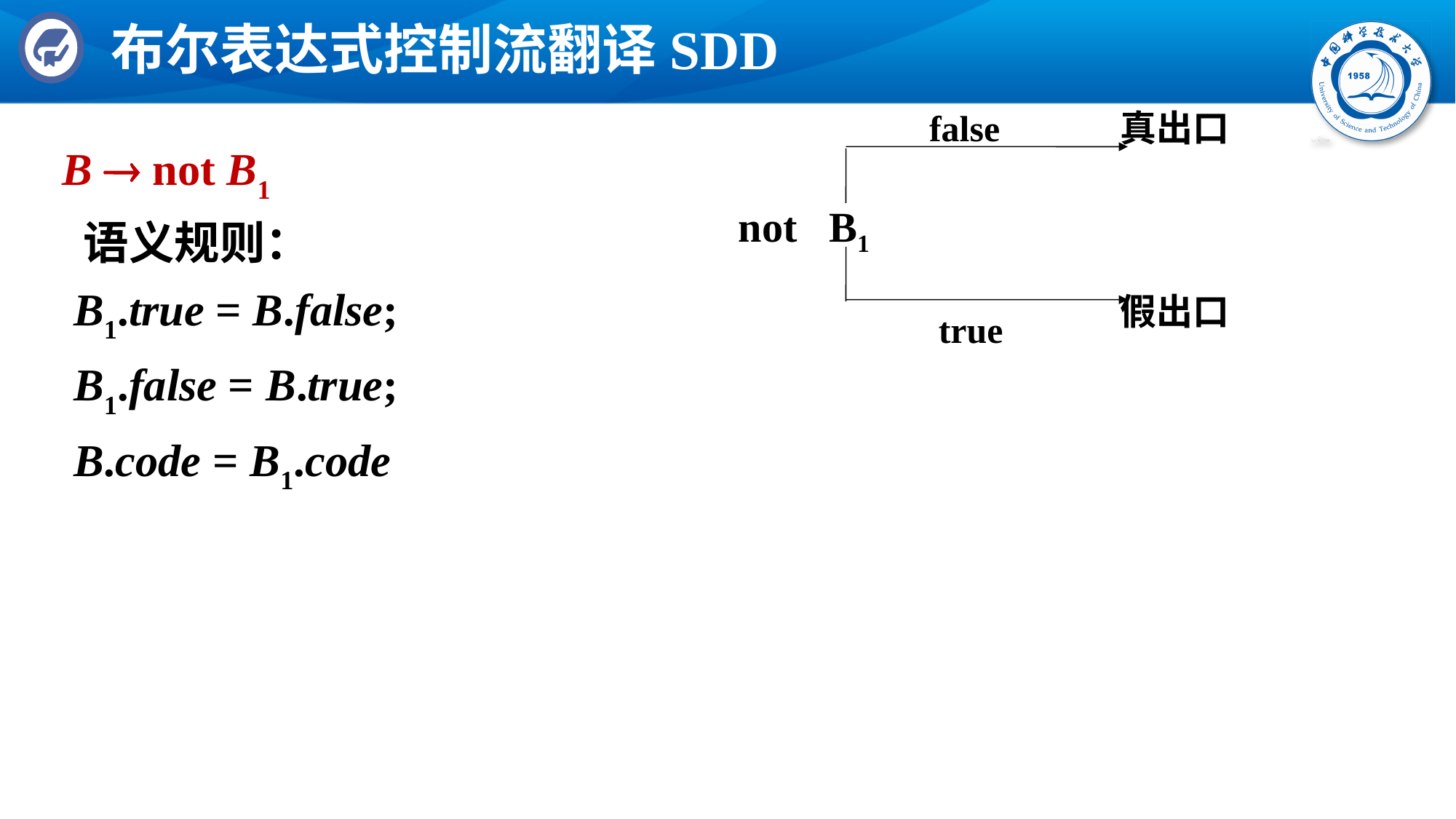

# 布尔表达式控制流翻译SDD
false
真出口
B → not B1
 语义规则：
 B1.true = B.false;
 B1.false = B.true;
 B.code = B1.code

not   B1

假出口

true